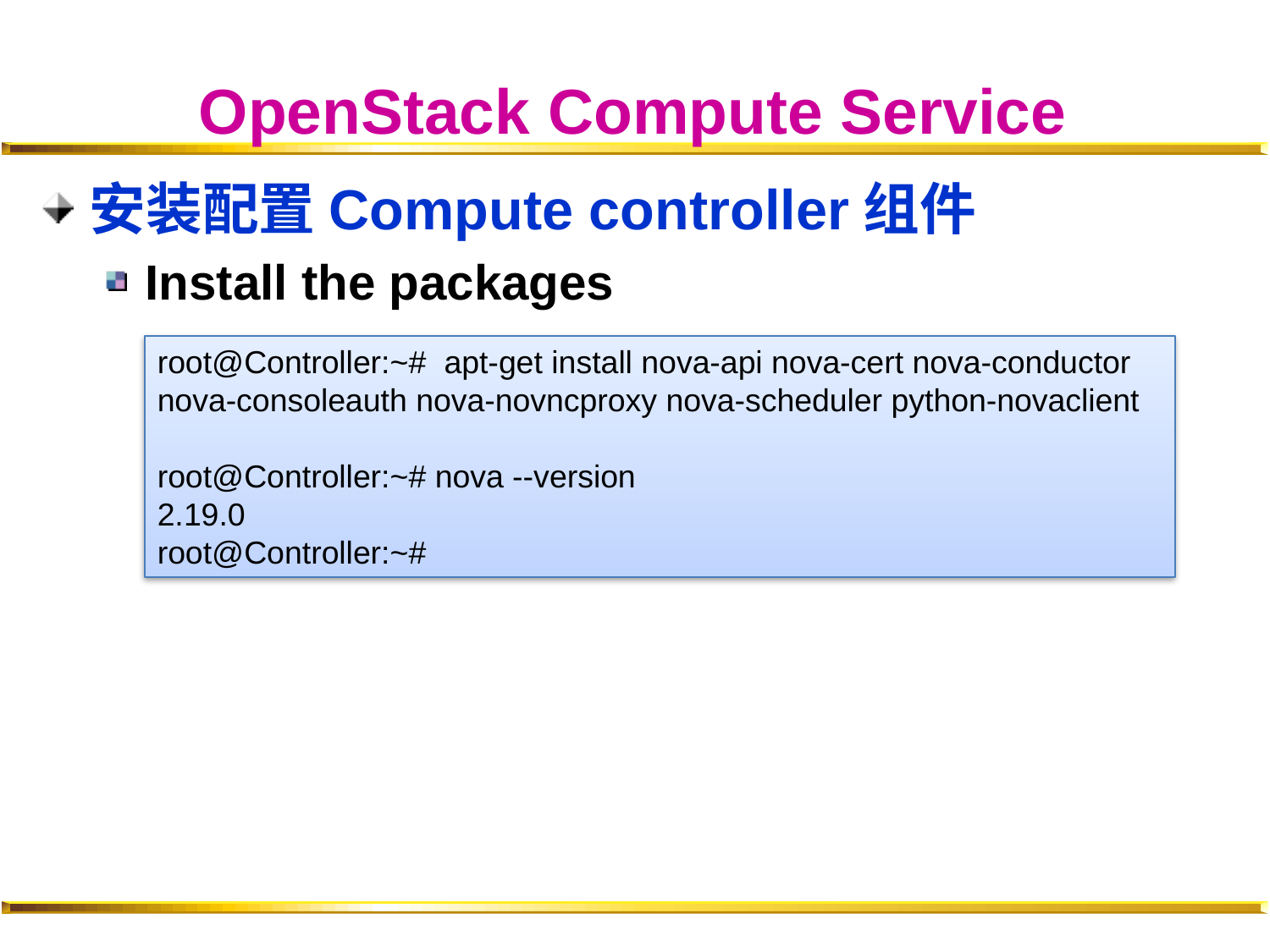

# OpenStack Compute Service
安装配置Compute controller组件
Install the packages

root@Controller:~#  apt-get install nova-api nova-cert nova-conductor nova-consoleauth nova-novncproxy nova-scheduler python-novaclient

root@Controller:~# nova --version
2.19.0
root@Controller:~#